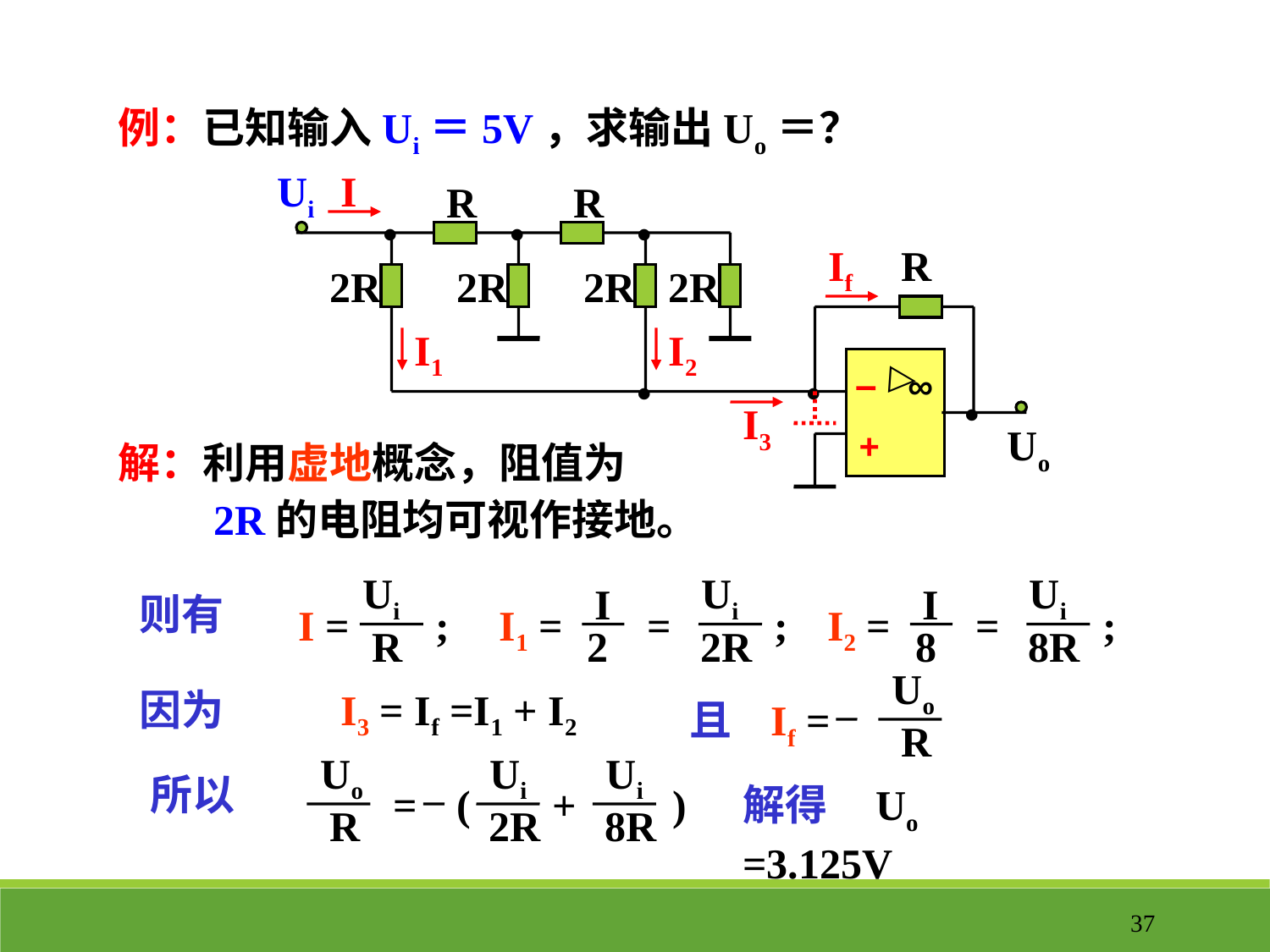

例：已知输入Ui＝5V，求输出Uo＝？
Ui
R
R
•
•
•

R

∞
▽

+
•
•

Uo

2R
2R
2R
2R

•

I

I1

I2

If

I3

解：利用虚地概念，阻值为
         2R的电阻均可视作接地。
Ui
I =
R

;
Ui
;
2R

I
2

I1 =
=
Ui
;
8R

I
8

I2 =
=
则有
Uo
R

且   If =
因为
I3 = If =I1 + I2
Uo
R

Ui
2R

Ui
8R

=
(                   )
+

所以
解得    Uo =3.125V
37